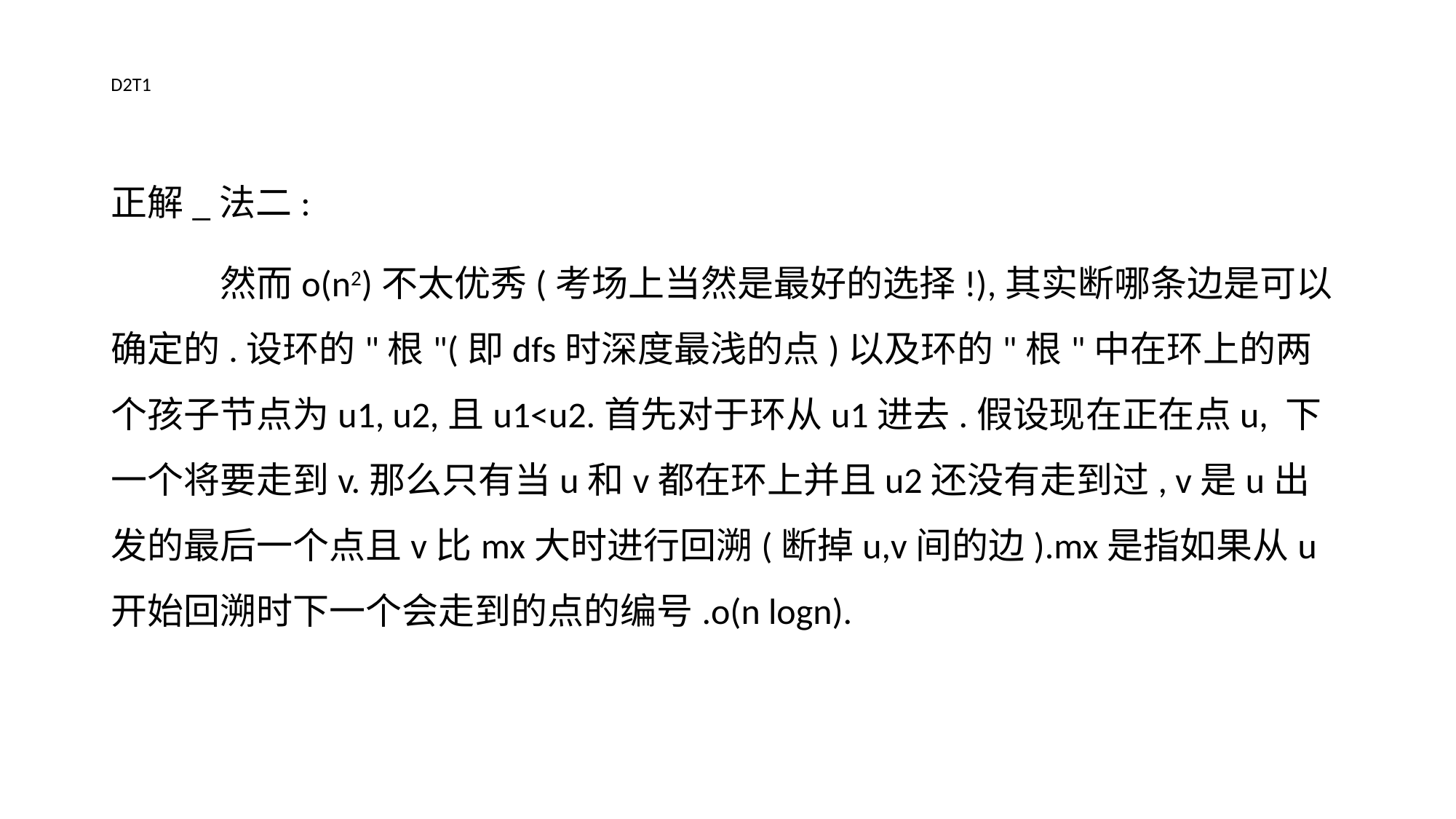

# D2T1
正解_法二:
	然而o(n2)不太优秀(考场上当然是最好的选择!),其实断哪条边是可以确定的.设环的"根"(即dfs时深度最浅的点)以及环的"根"中在环上的两个孩子节点为u1, u2,且u1<u2.首先对于环从u1进去.假设现在正在点u, 下一个将要走到v.那么只有当u和v都在环上并且u2还没有走到过, v是u出发的最后一个点且v比mx大时进行回溯(断掉u,v间的边).mx是指如果从u开始回溯时下一个会走到的点的编号.o(n logn).